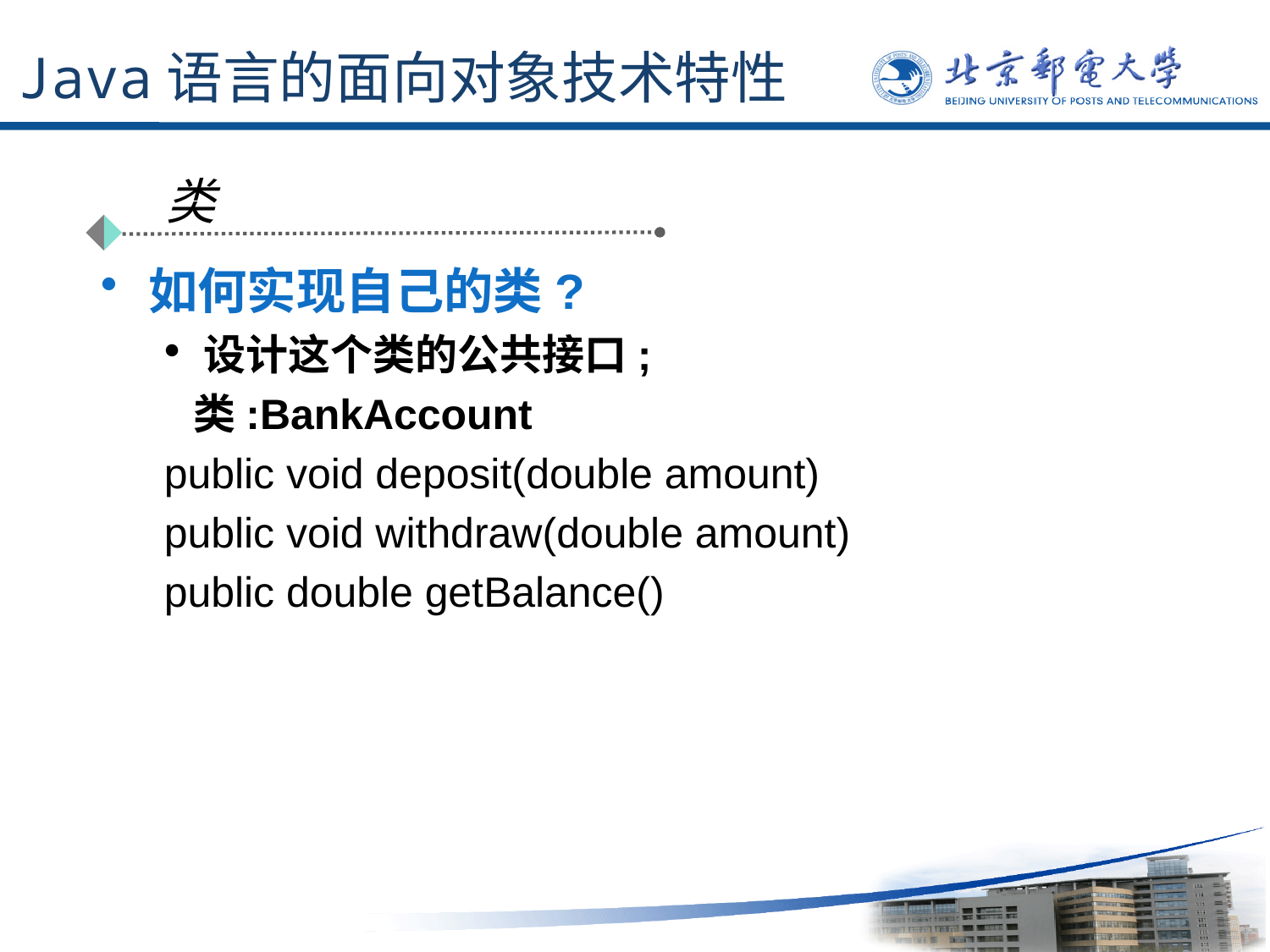

# Java语言的面向对象技术特性

类

如何实现自己的类?
设计这个类的公共接口;
  类:BankAccount
public void deposit(double amount)
public void withdraw(double amount)
public double getBalance()